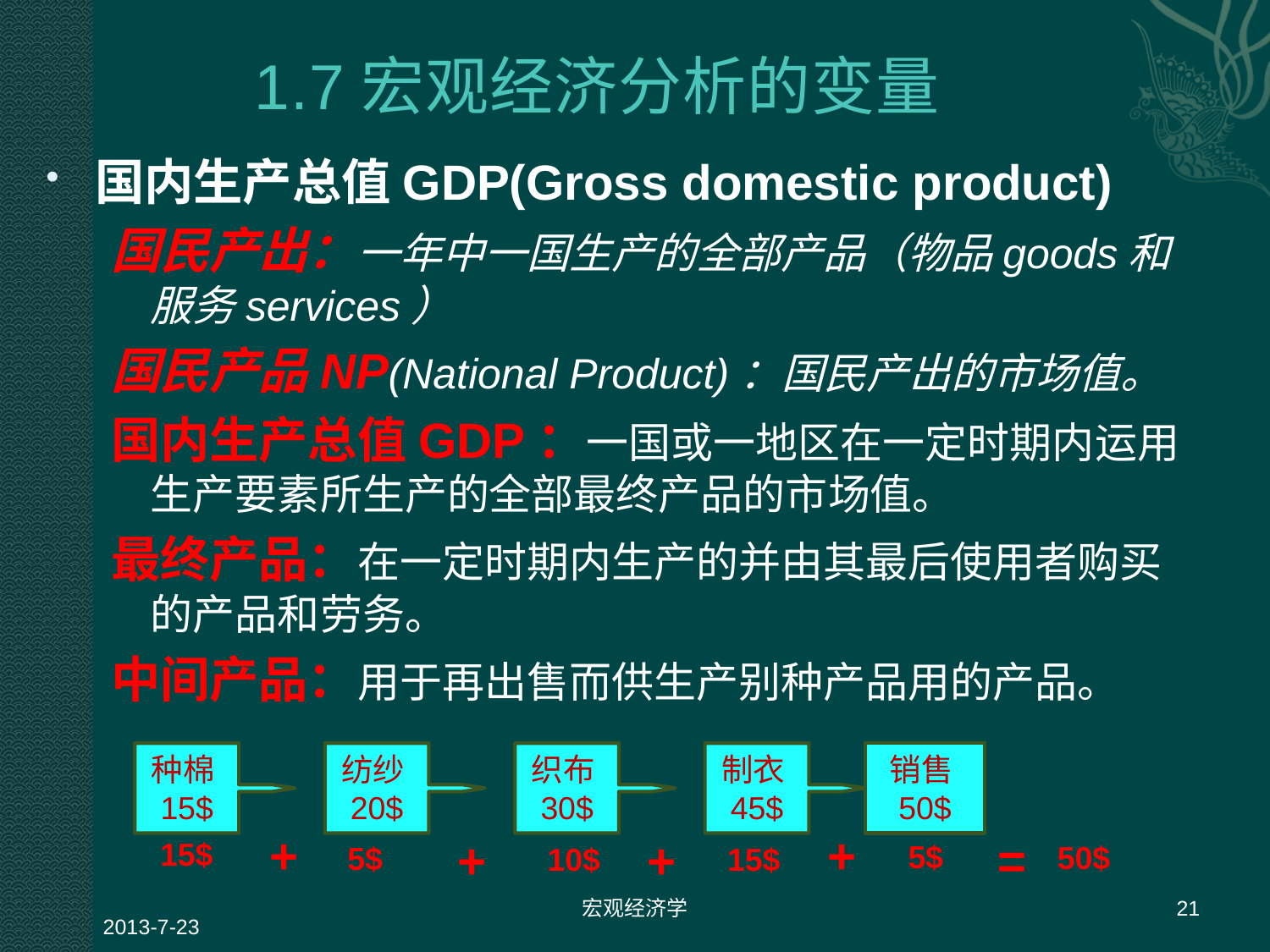

# 1.7宏观经济分析的变量
国内生产总值GDP(Gross domestic product)
国民产出：一年中一国生产的全部产品（物品goods和服务services）
国民产品NP(National Product)：国民产出的市场值。
国内生产总值GDP：一国或一地区在一定时期内运用生产要素所生产的全部最终产品的市场值。
最终产品：在一定时期内生产的并由其最后使用者购买的产品和劳务。
中间产品：用于再出售而供生产别种产品用的产品。

种棉15$
纺纱20$
织布30$
制衣45$
销售50$
+
+
+
+
=
15$
5$
50$
5$
10$
15$
宏观经济学
21
2013-7-23